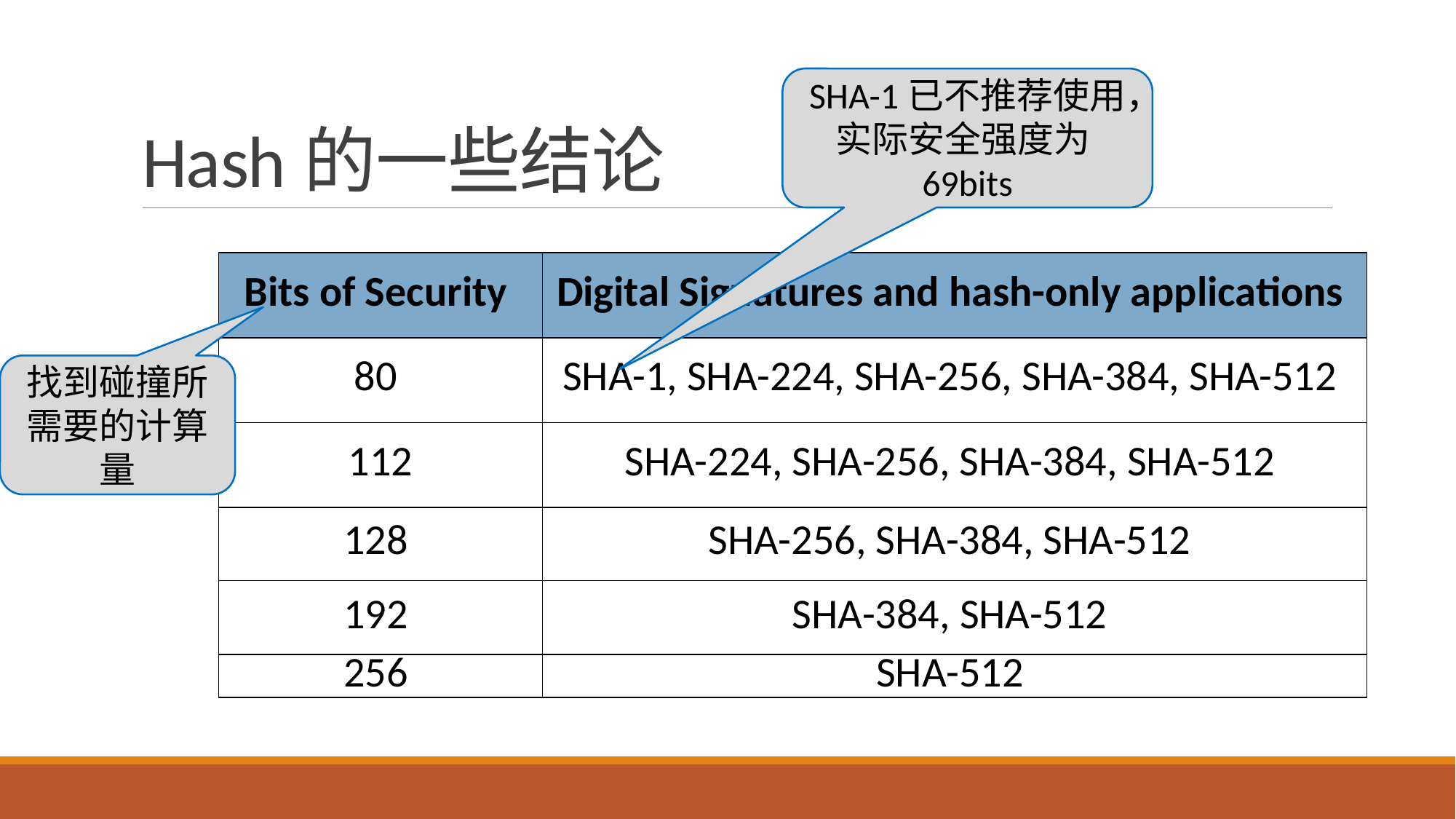

# Hash的一些结论
SHA-1已不推荐使用，实际安全强度为69bits
| Bits of Security | Digital Signatures and hash-only applications |
| --- | --- |
| 80 | SHA-1, SHA-224, SHA-256, SHA-384, SHA-512 |
| 112 | SHA-224, SHA-256, SHA-384, SHA-512 |
| 128 | SHA-256, SHA-384, SHA-512 |
| 192 | SHA-384, SHA-512 |
| 256 | SHA-512 |
找到碰撞所需要的计算量